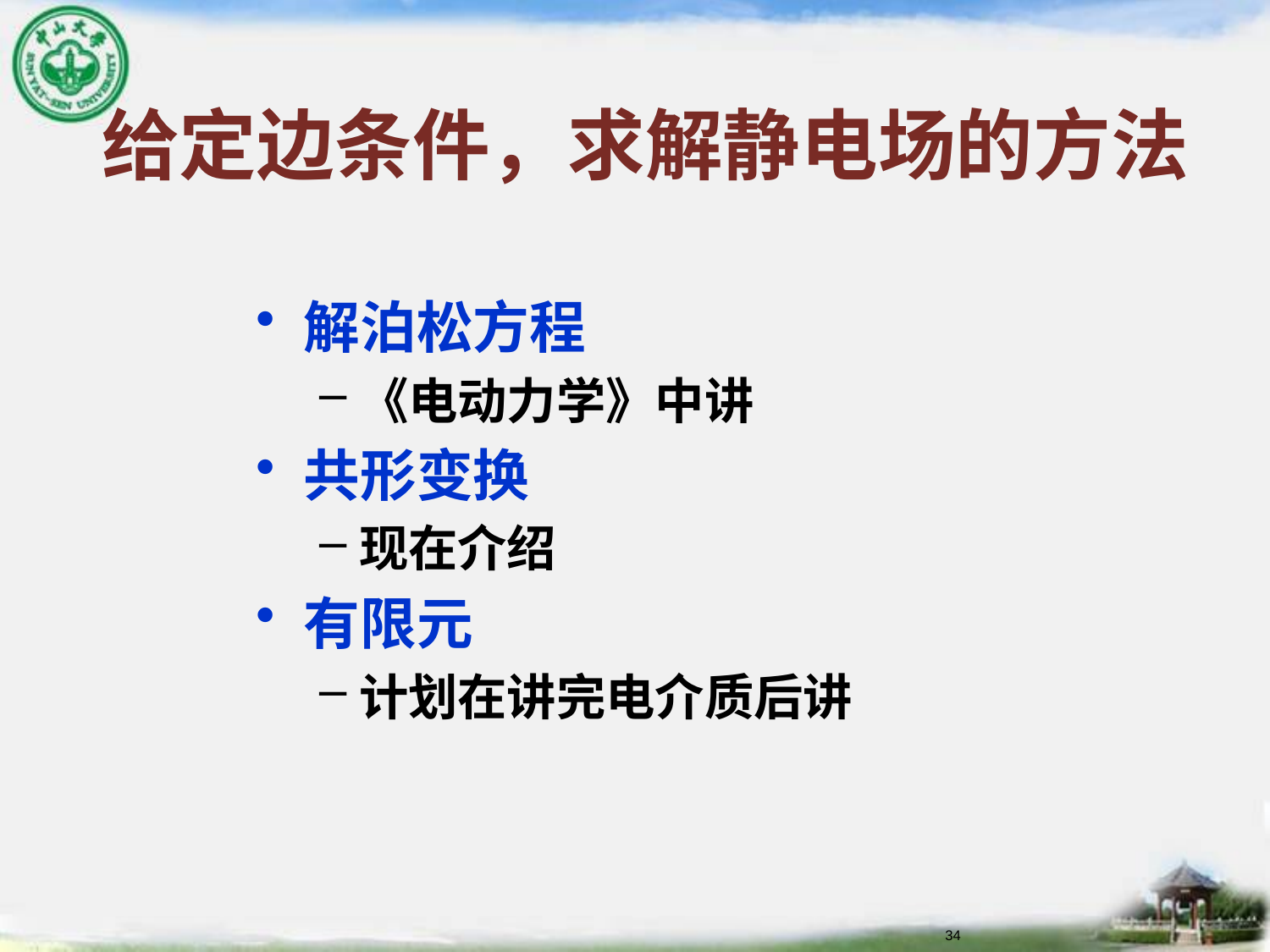

# 给定边条件，求解静电场的方法
解泊松方程
《电动力学》中讲
共形变换
现在介绍
有限元
计划在讲完电介质后讲
34